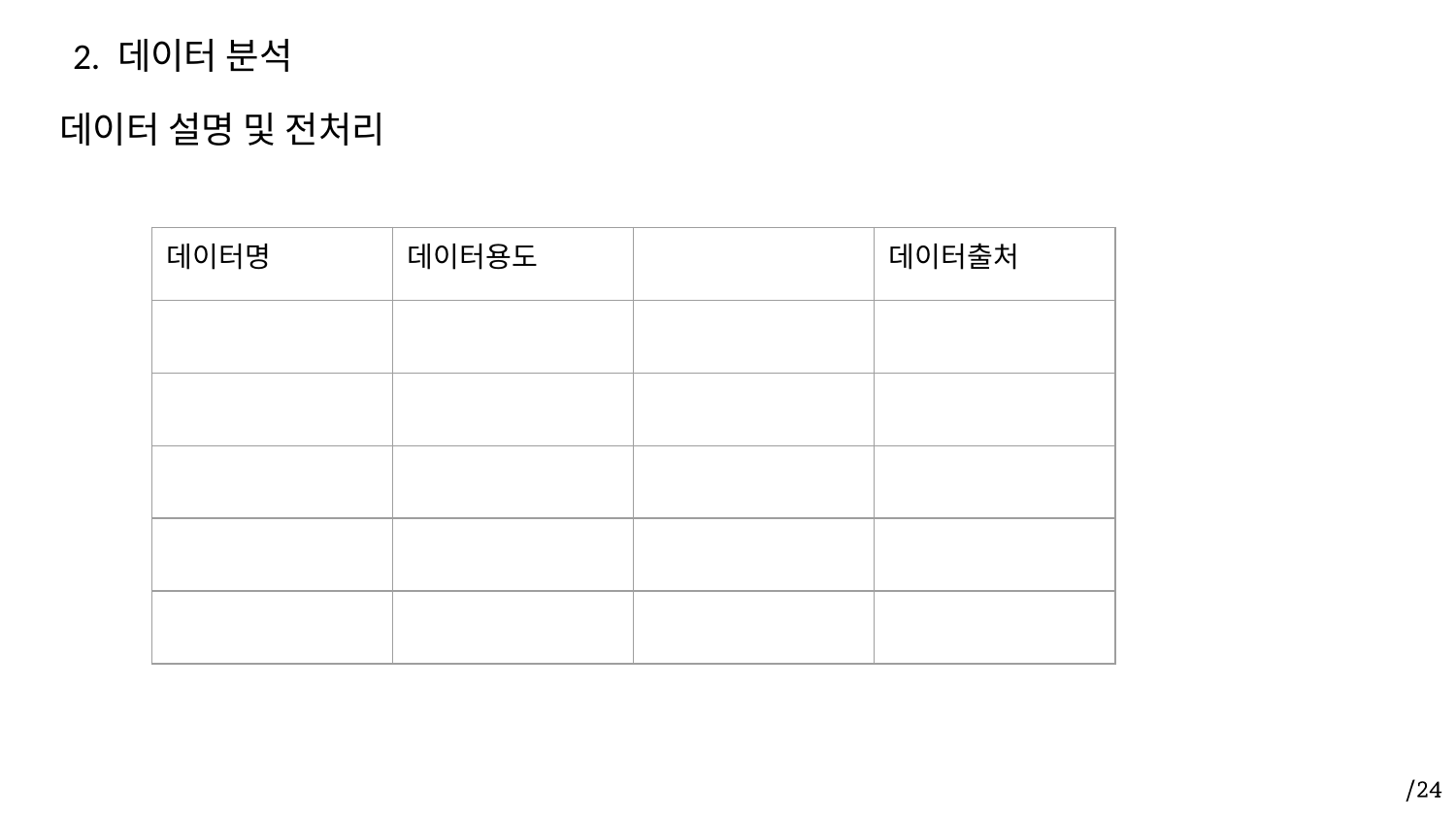

# 2. 데이터 분석
데이터 설명 및 전처리

| 데이터명 | 데이터용도 |  | 데이터출처 |
| --- | --- | --- | --- |
|  |  |  |  |
|  |  |  |  |
|  |  |  |  |
|  |  |  |  |
|  |  |  |  |